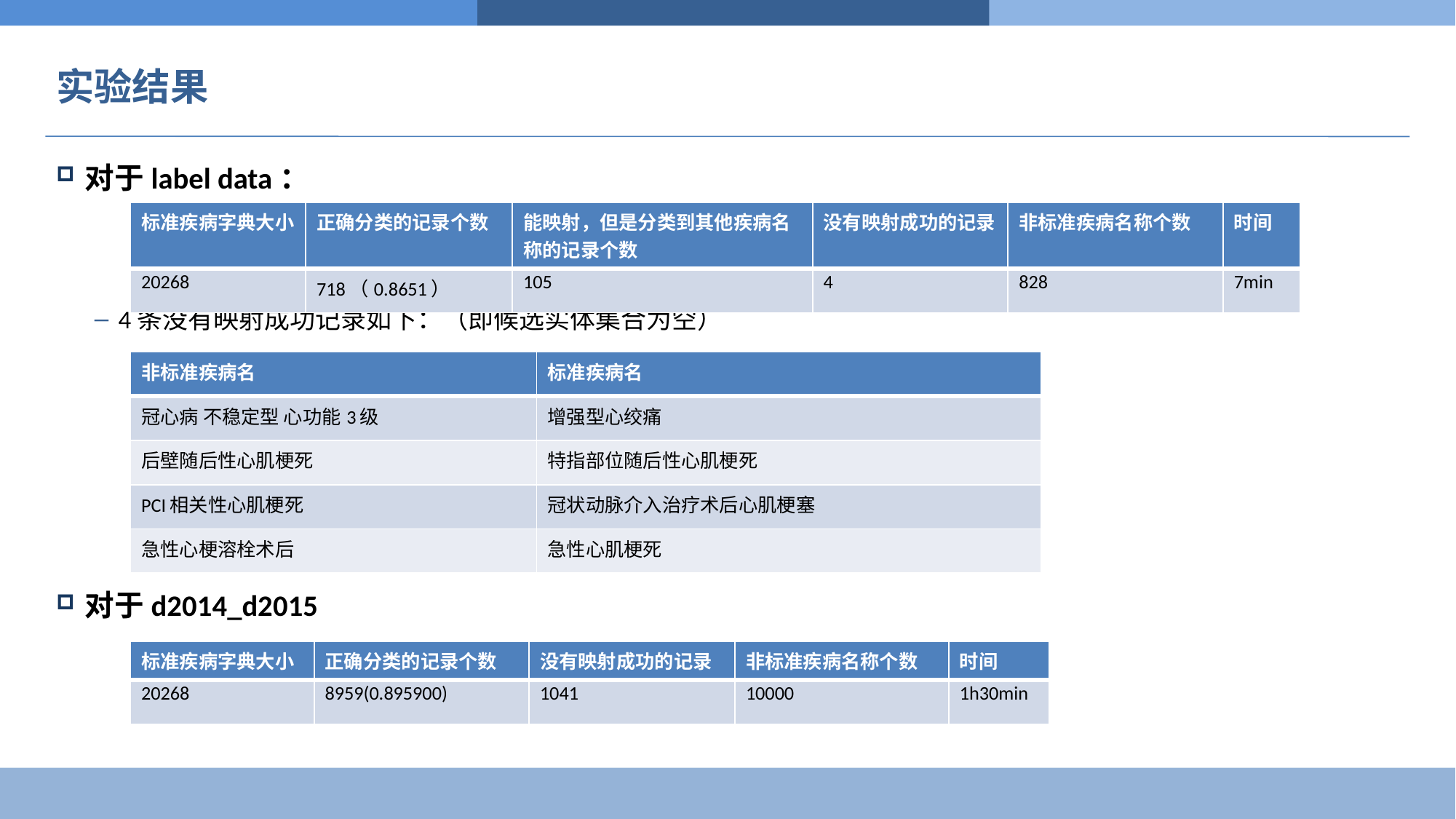

# 实验结果
对于label data：

4条没有映射成功记录如下：（即候选实体集合为空）

对于d2014_d2015

| 标准疾病字典大小 | 正确分类的记录个数 | 能映射，但是分类到其他疾病名称的记录个数 | 没有映射成功的记录 | 非标准疾病名称个数 | 时间 |
| --- | --- | --- | --- | --- | --- |
| 20268 | 718（0.8651） | 105 | 4 | 828 | 7min |
| 非标准疾病名 | 标准疾病名 |
| --- | --- |
| 冠心病 不稳定型 心功能3级 | 增强型心绞痛 |
| 后壁随后性心肌梗死 | 特指部位随后性心肌梗死 |
| PCI相关性心肌梗死 | 冠状动脉介入治疗术后心肌梗塞 |
| 急性心梗溶栓术后 | 急性心肌梗死 |
| 标准疾病字典大小 | 正确分类的记录个数 | 没有映射成功的记录 | 非标准疾病名称个数 | 时间 |
| --- | --- | --- | --- | --- |
| 20268 | 8959(0.895900) | 1041 | 10000 | 1h30min |